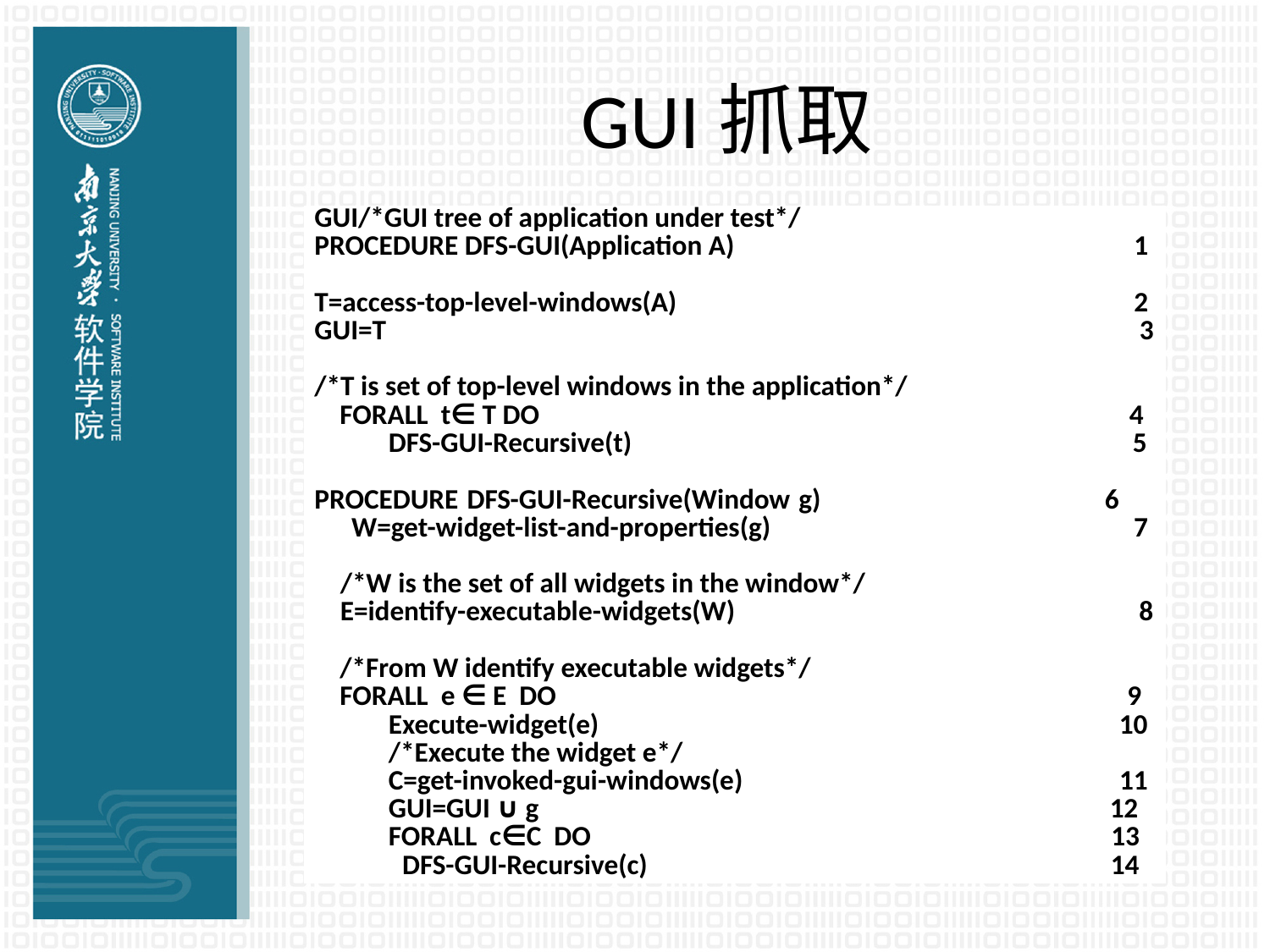

# GUI抓取
| GUI/\*GUI tree of application under test\*/ PROCEDURE DFS-GUI(Application A) 1 T=access-top-level-windows(A) 2 GUI=T 3 /\*T is set of top-level windows in the application\*/ FORALL t∈ T DO 4 DFS-GUI-Recursive(t) 5   PROCEDURE DFS-GUI-Recursive(Window g) 6 W=get-widget-list-and-properties(g) 7 /\*W is the set of all widgets in the window\*/ E=identify-executable-widgets(W) 8 /\*From W identify executable widgets\*/ FORALL e ∈ E DO 9 Execute-widget(e) 10 /\*Execute the widget e\*/ C=get-invoked-gui-windows(e) 11 GUI=GUI ∪ g 12 FORALL c∈C DO 13 DFS-GUI-Recursive(c) 14 |
| --- |